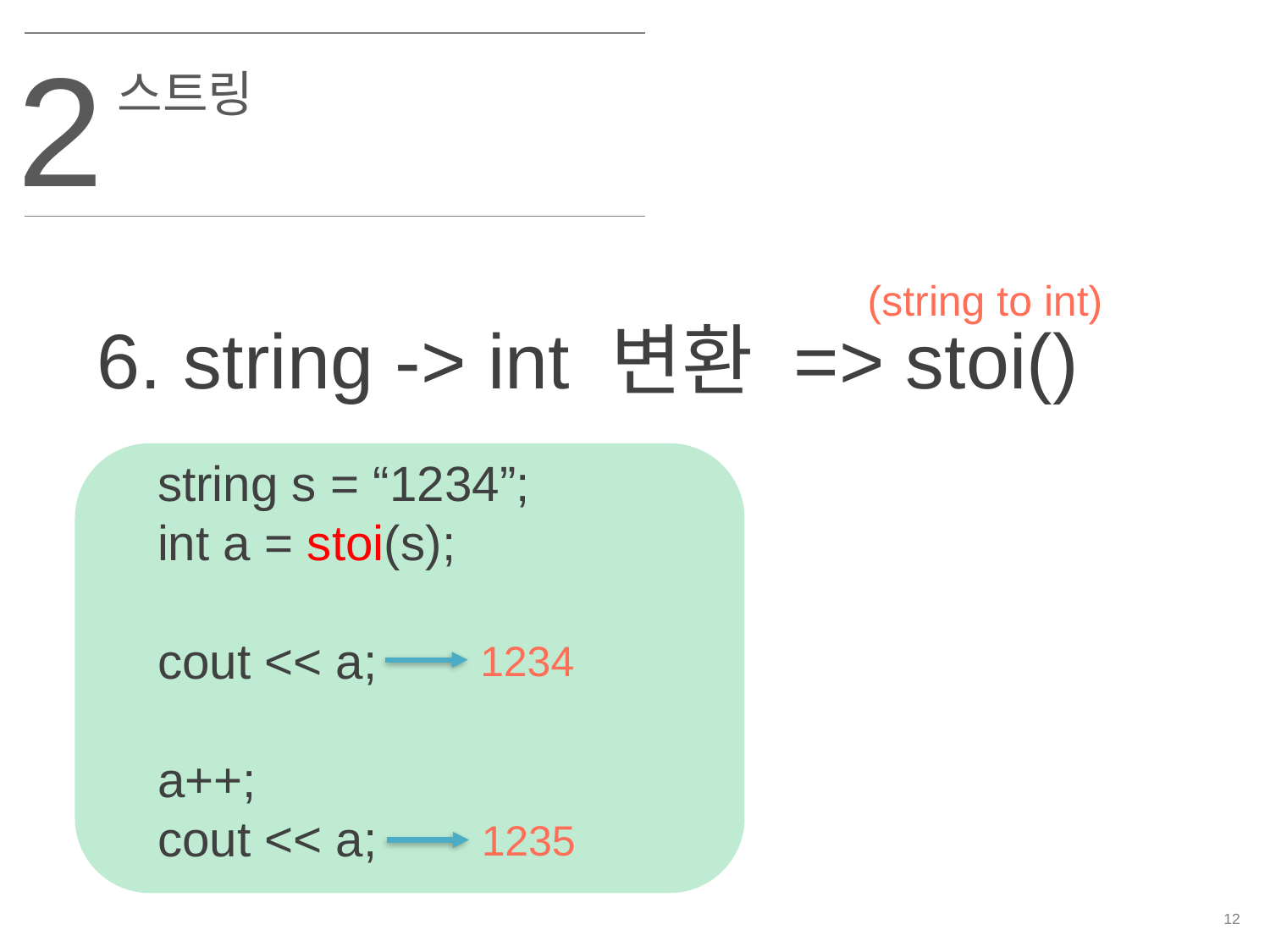

2
스트링
(string to int)
6. string -> int 변환 => stoi()

string s = “1234”;
int a = stoi(s);

cout << a;

a++;
cout << a;
1234
1235